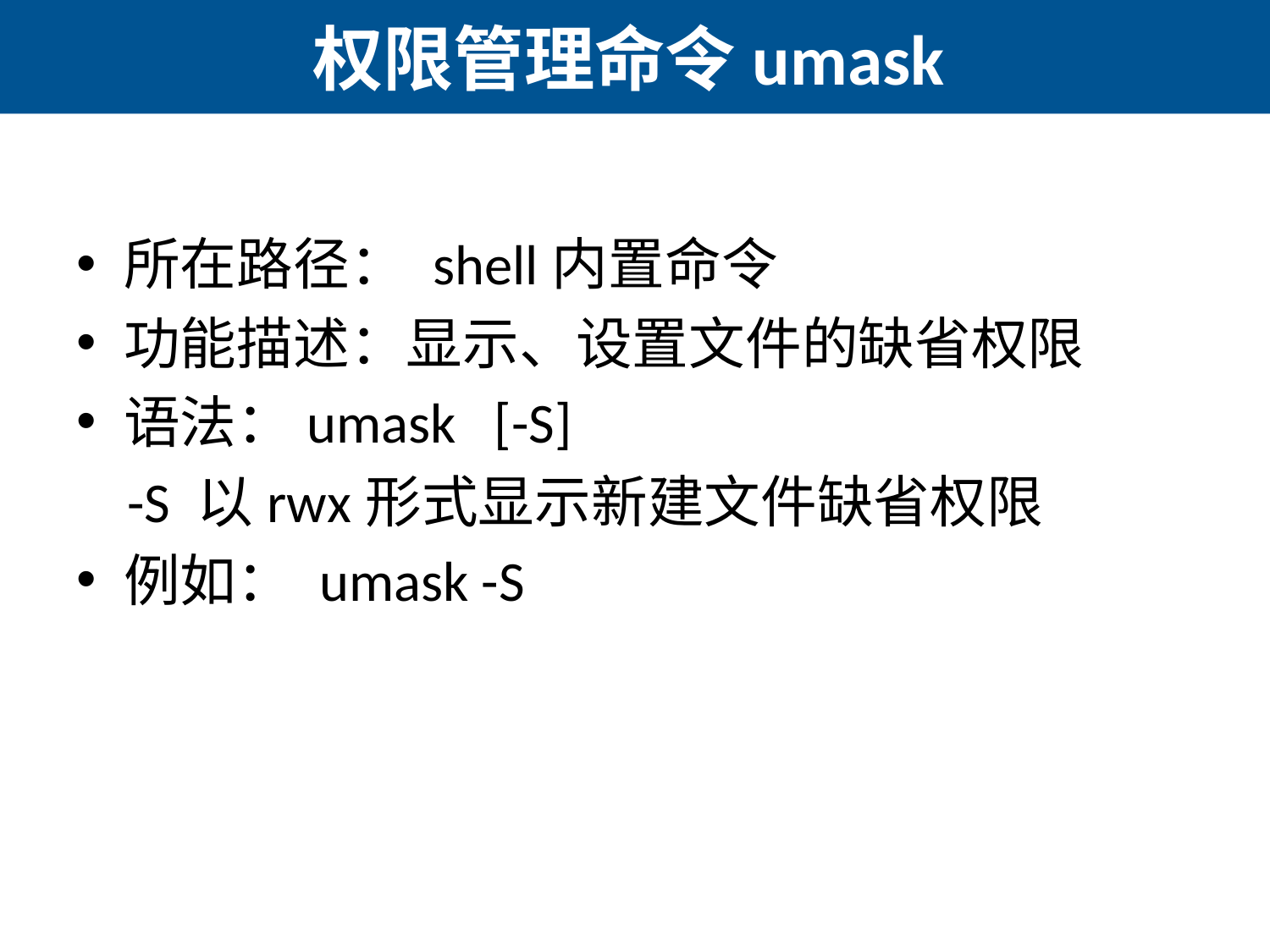

# 权限管理命令umask
所在路径： shell内置命令
功能描述：显示、设置文件的缺省权限
语法：umask   [-S]
    -S 以rwx形式显示新建文件缺省权限
例如： umask -S